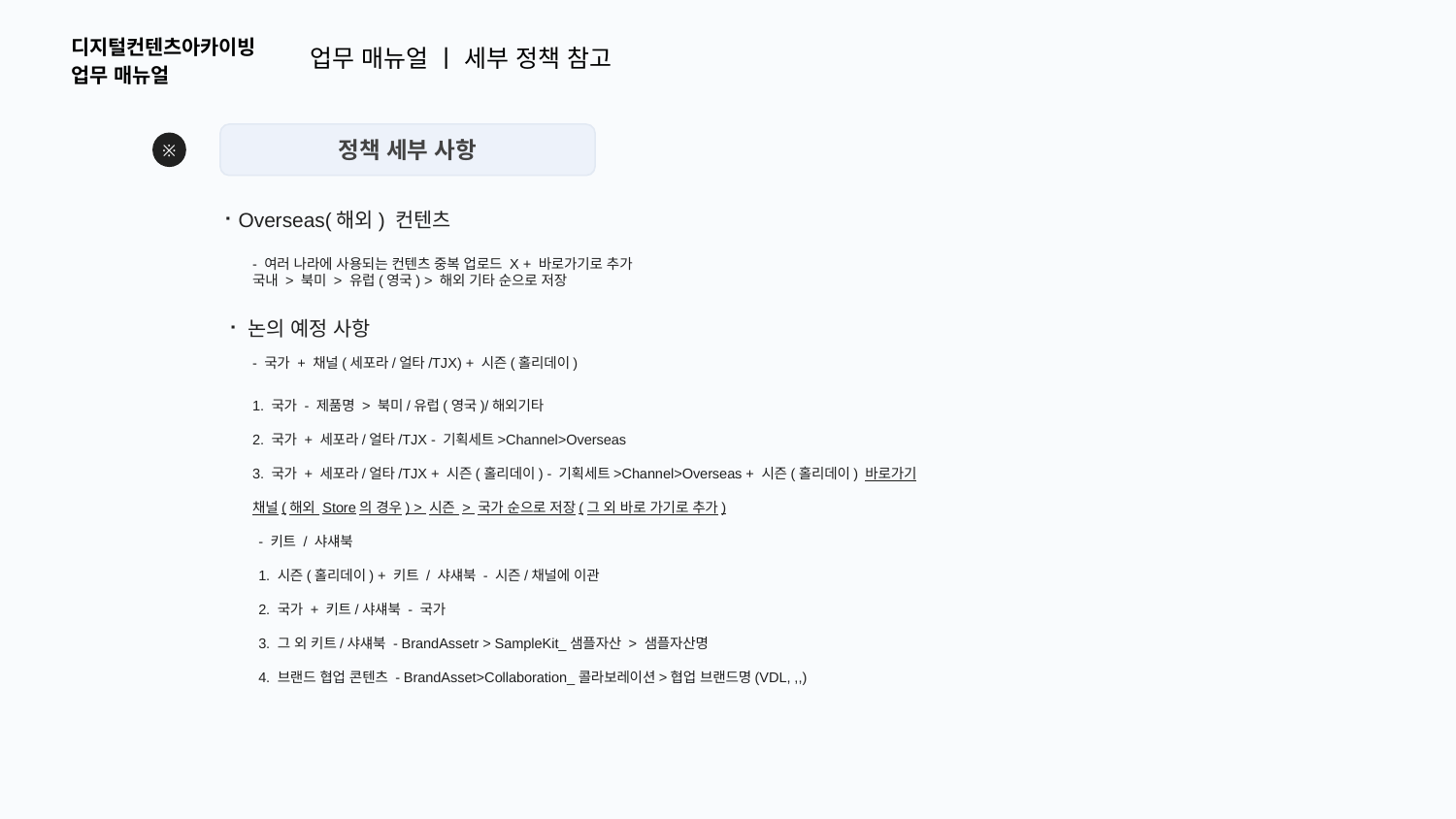

디지털컨텐츠아카이빙
업무 매뉴얼
업무 매뉴얼 ㅣ 세부 정책 참고
정책 세부 사항
※
⠂Overseas(해외) 컨텐츠

- 여러 나라에 사용되는 컨텐츠 중복 업로드 X + 바로가기로 추가
국내 > 북미 > 유럽(영국) > 해외 기타 순으로 저장
⠂논의 예정 사항
- 국가 + 채널(세포라/얼타/TJX) + 시즌(홀리데이)
1. 국가 - 제품명 > 북미/유럽(영국)/해외기타

2. 국가 + 세포라/얼타/TJX - 기획세트>Channel>Overseas

3. 국가 + 세포라/얼타/TJX + 시즌(홀리데이) - 기획세트>Channel>Overseas + 시즌(홀리데이) 바로가기

채널(해외 Store의 경우) > 시즌 > 국가 순으로 저장(그 외 바로 가기로 추가)
- 키트 / 샤섀북

1. 시즌(홀리데이) + 키트 / 샤섀북 - 시즌/채널에 이관

2. 국가 + 키트/샤섀북 - 국가

3. 그 외 키트/샤섀북 - BrandAssetr > SampleKit_샘플자산 > 샘플자산명

4. 브랜드 협업 콘텐츠 - BrandAsset>Collaboration_콜라보레이션>협업 브랜드명(VDL, ,,)